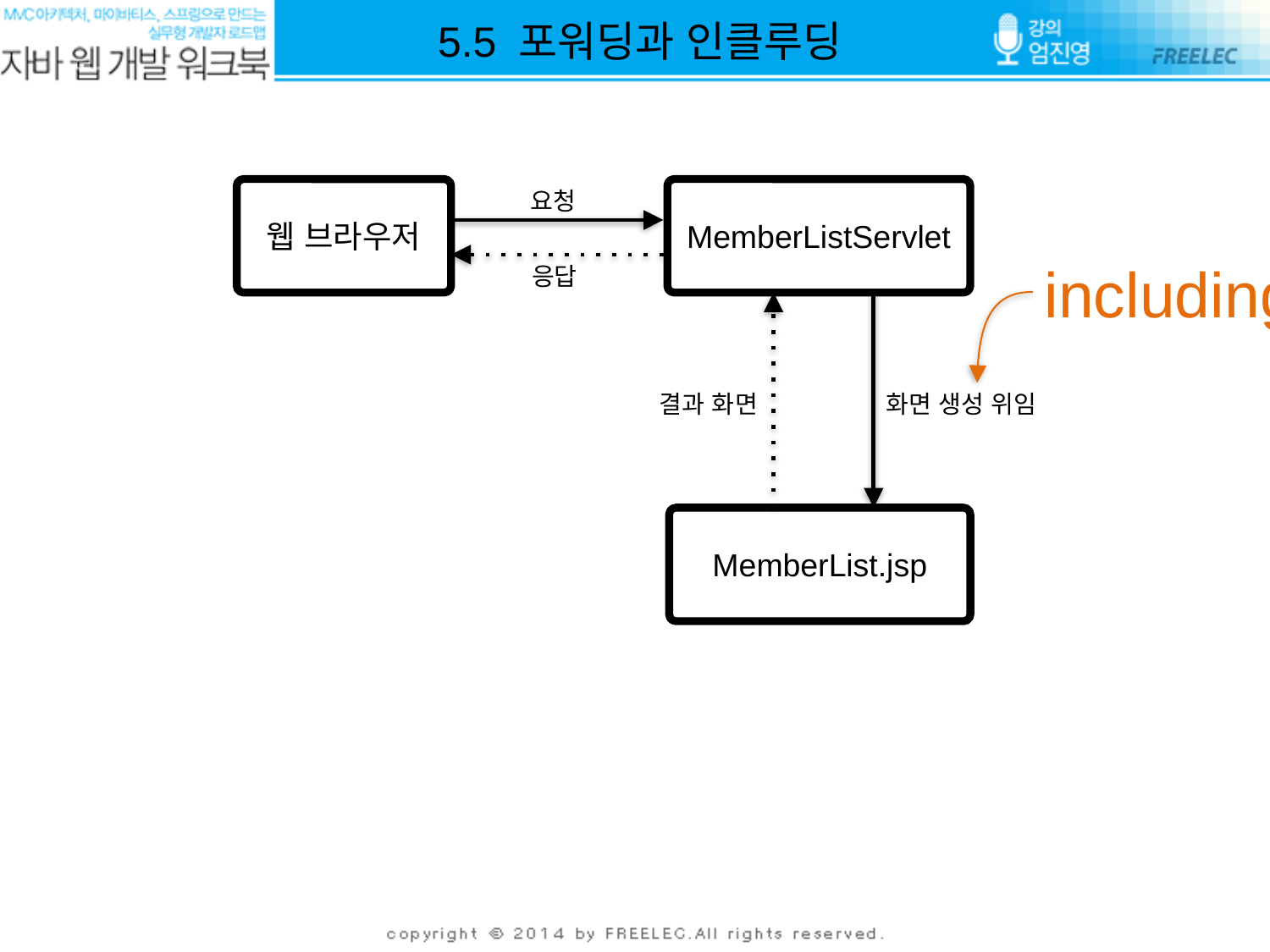

5.5 포워딩과 인클루딩
웹 브라우저
요청
MemberListServlet

including
응답
결과 화면
화면 생성 위임
MemberList.jsp